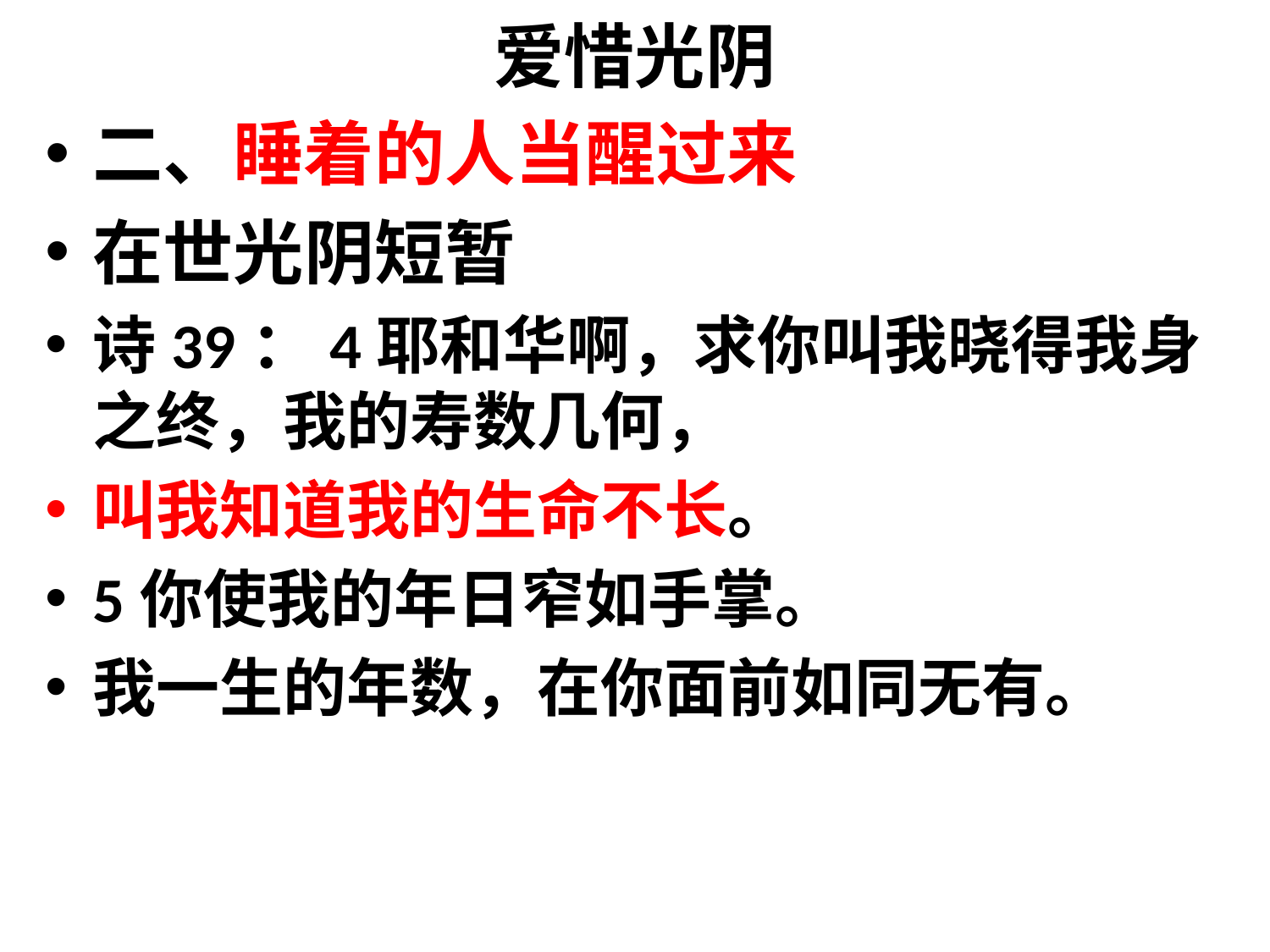

# 爱惜光阴
二、睡着的人当醒过来
在世光阴短暂
诗39：4耶和华啊，求你叫我晓得我身之终，我的寿数几何，
叫我知道我的生命不长。
5你使我的年日窄如手掌。
我一生的年数，在你面前如同无有。